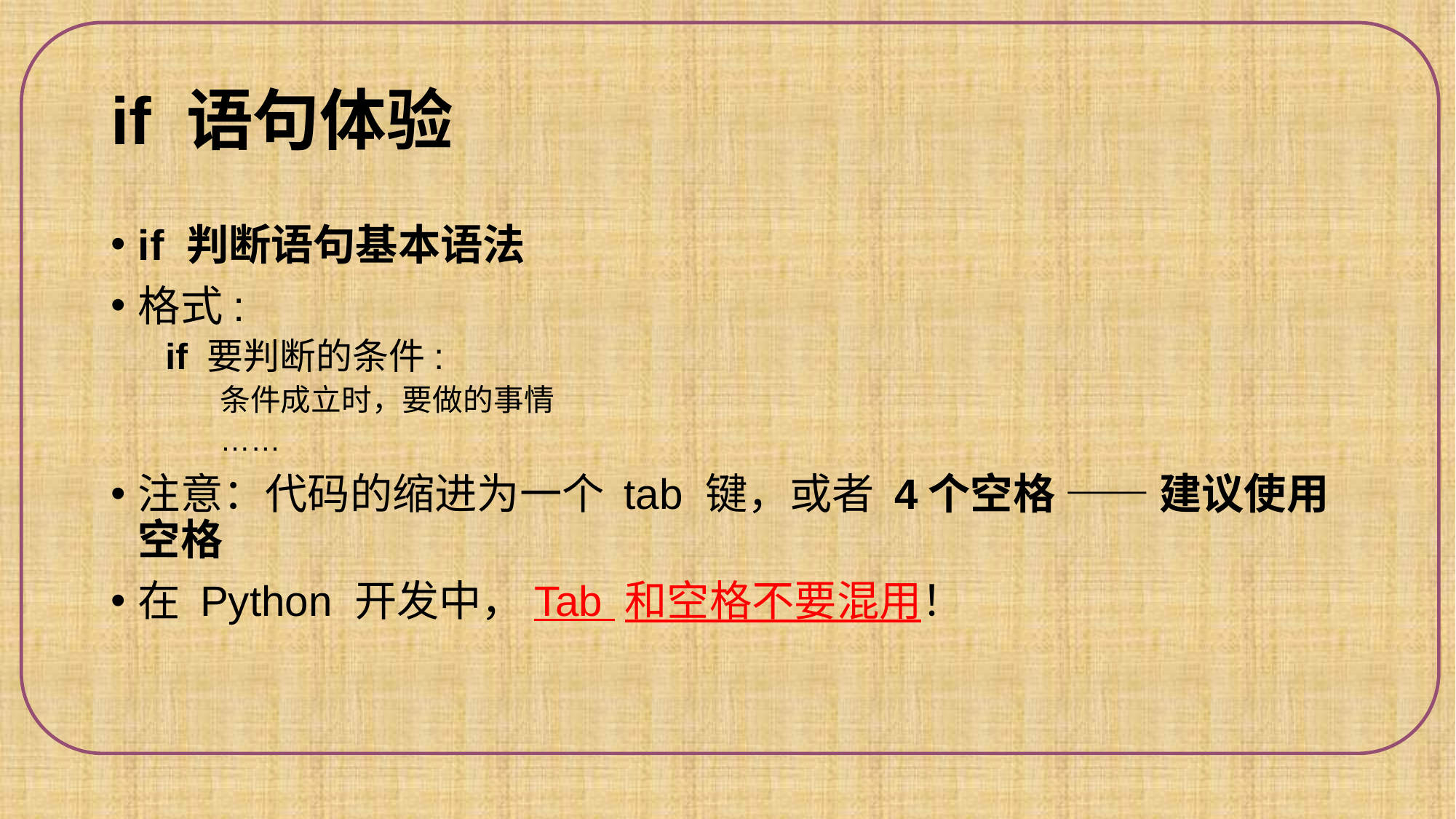

# if 语句体验
if 判断语句基本语法
格式:
if 要判断的条件:
条件成立时，要做的事情
……
注意：代码的缩进为一个 tab 键，或者 4个空格 —— 建议使用空格
在 Python 开发中，Tab 和空格不要混用！